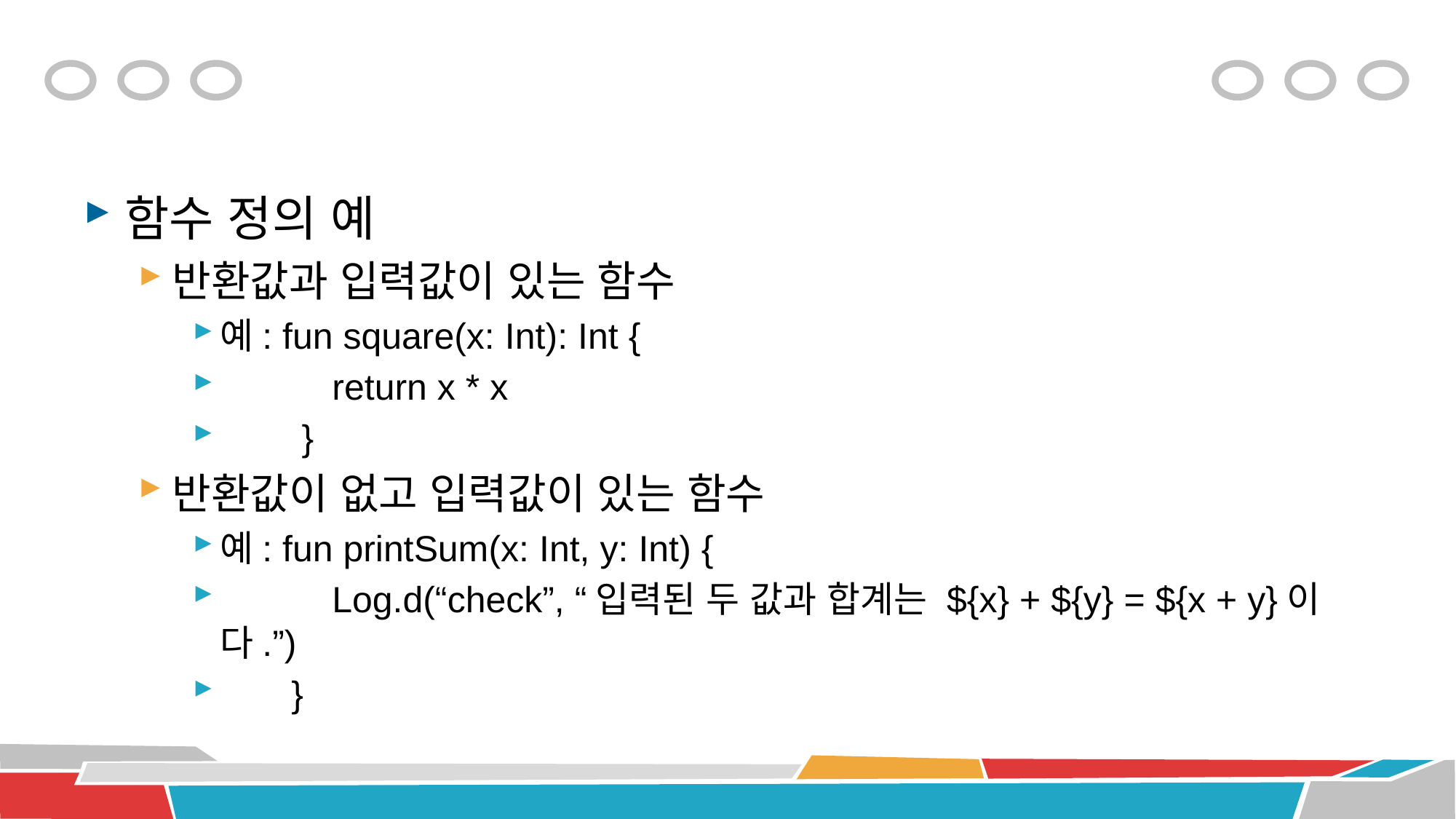

#
함수 정의 예
반환값과 입력값이 있는 함수
예: fun square(x: Int): Int {
           return x * x
        }
반환값이 없고 입력값이 있는 함수
예: fun printSum(x: Int, y: Int) {
           Log.d(“check”, “입력된 두 값과 합계는 ${x} + ${y} = ${x + y}이다.”)
       }